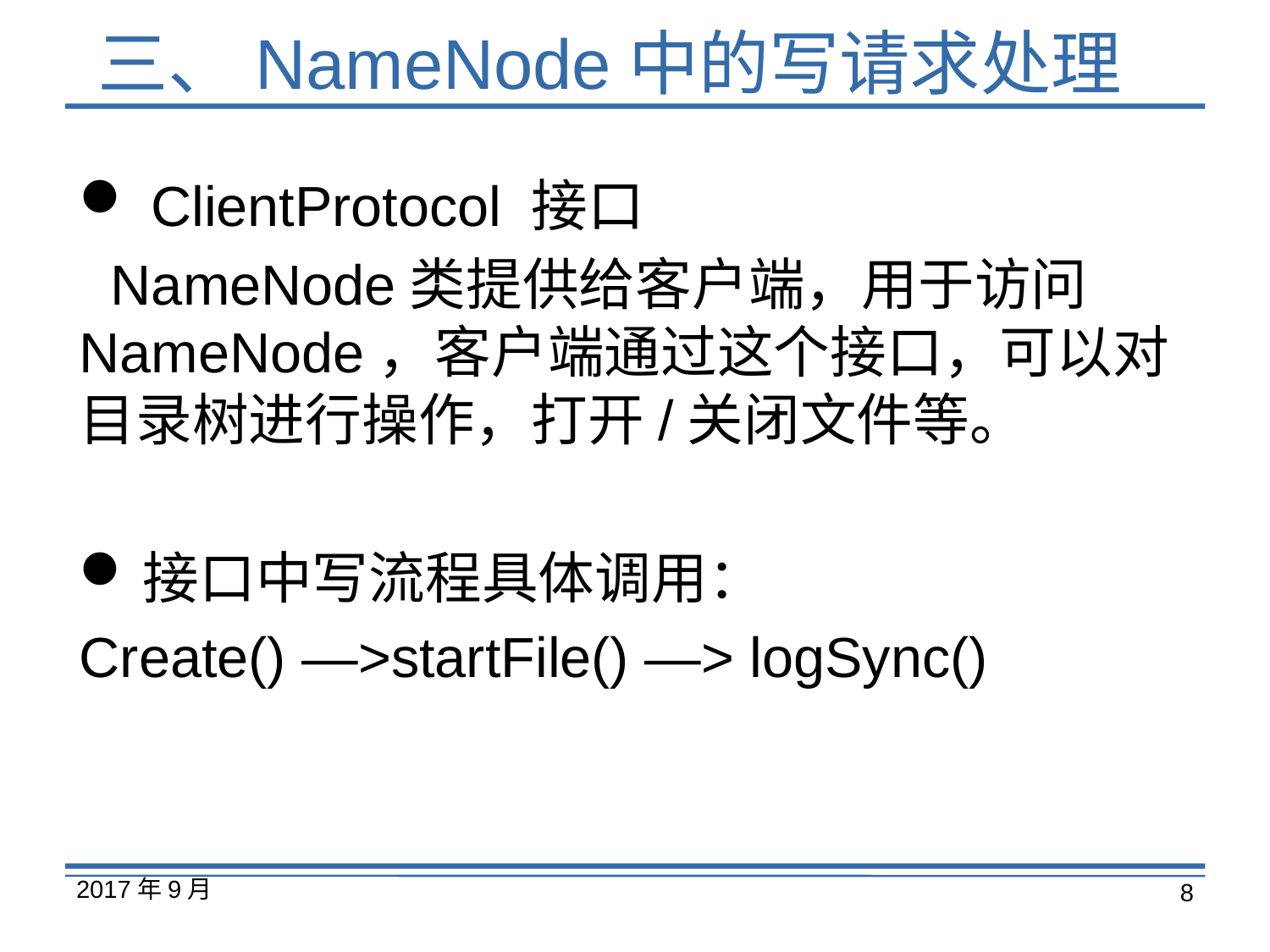

# 三、NameNode中的写请求处理

ClientProtocol 接口
  NameNode类提供给客户端，用于访问NameNode，客户端通过这个接口，可以对目录树进行操作，打开/关闭文件等。

接口中写流程具体调用：
Create() —>startFile() —> logSync()

2017年9月
8